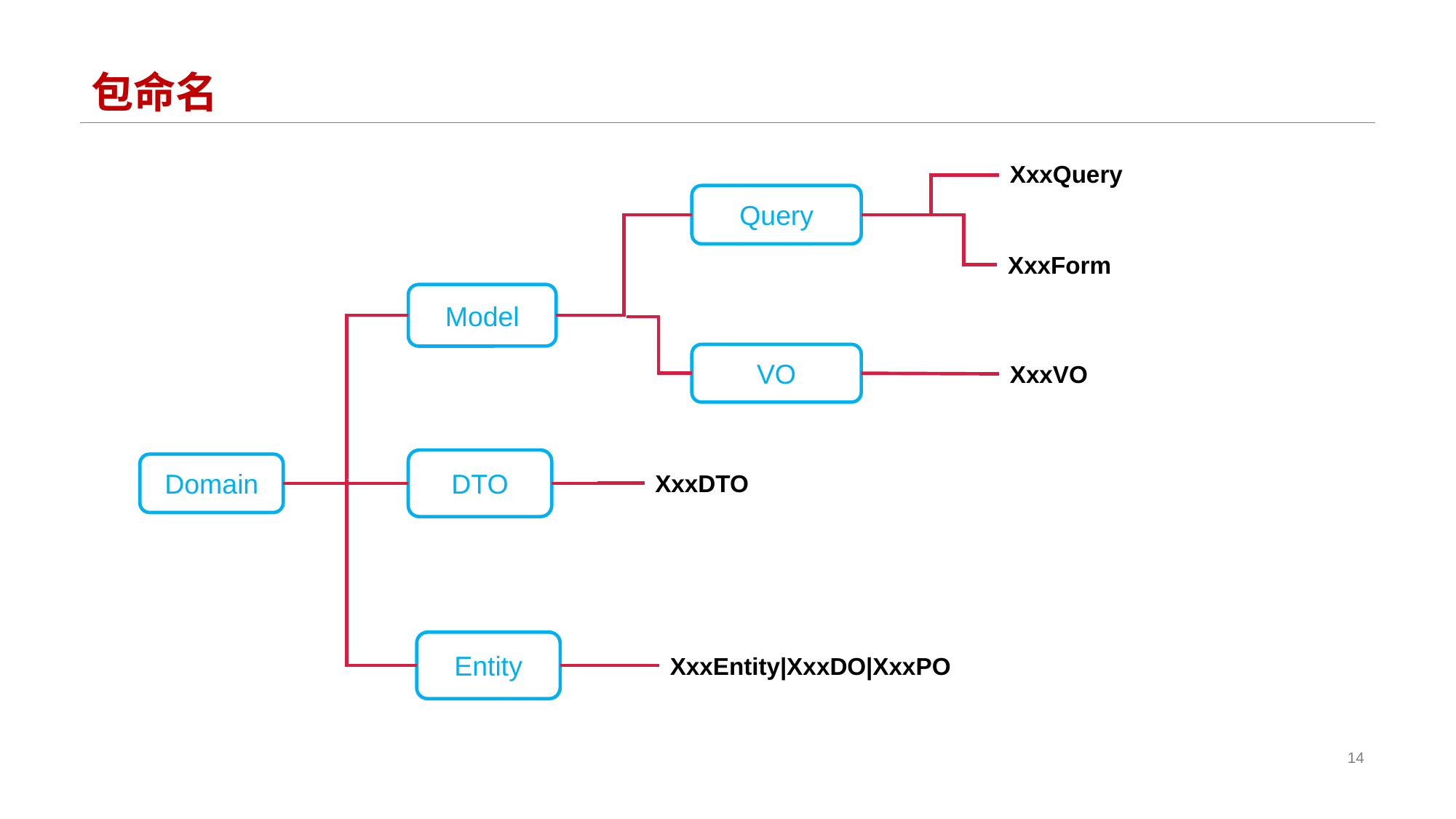

# 包命名
XxxQuery
Query
XxxForm
Model
VO
XxxVO
DTO
Domain
XxxDTO
Entity
XxxEntity|XxxDO|XxxPO
14